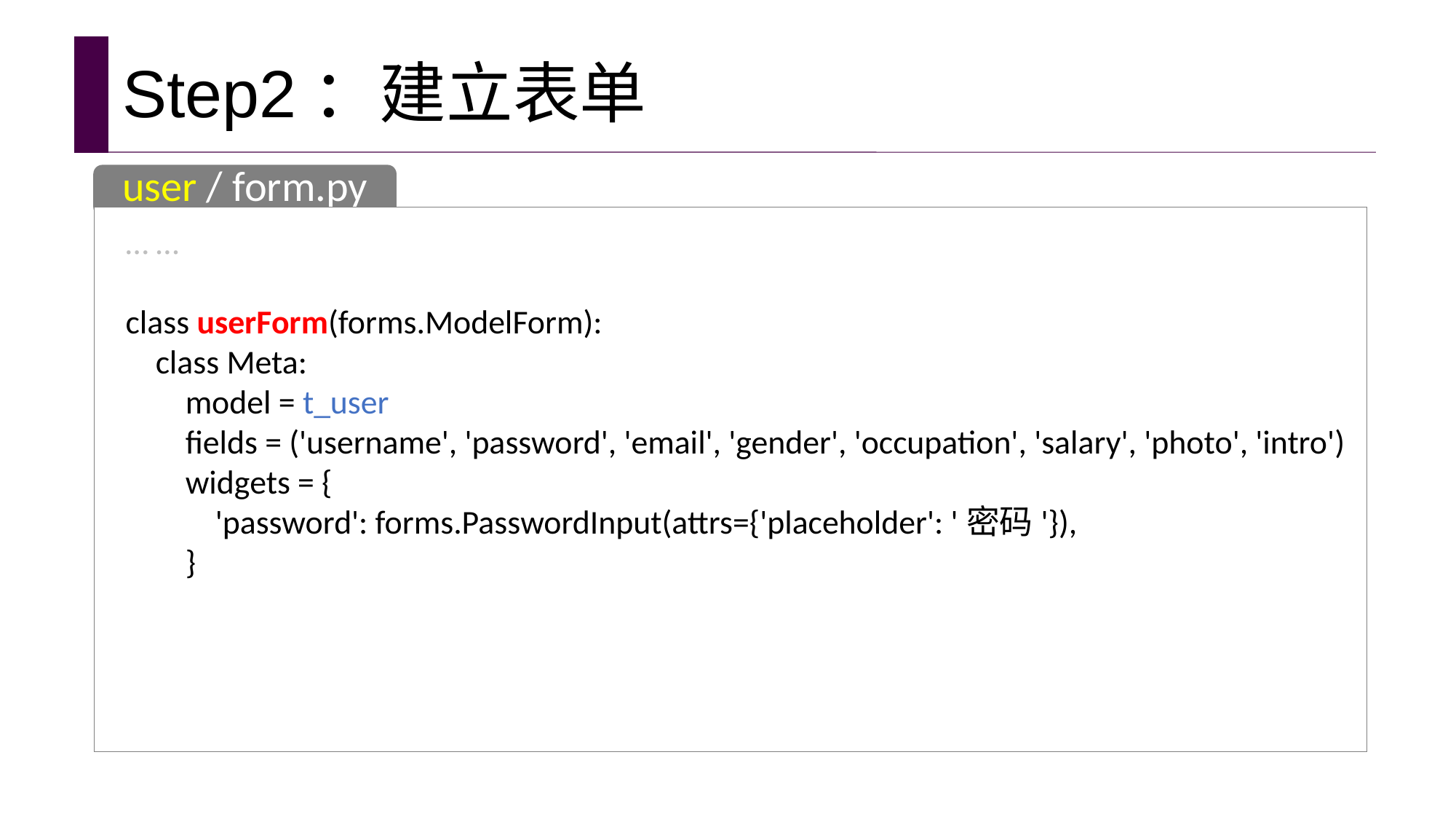

# Step2：建立表单
user / form.py

… …

class userForm(forms.ModelForm):
    class Meta:
        model = t_user
        fields = ('username', 'password', 'email', 'gender', 'occupation', 'salary', 'photo', 'intro')
        widgets = {
            'password': forms.PasswordInput(attrs={'placeholder': '密码'}),
        }